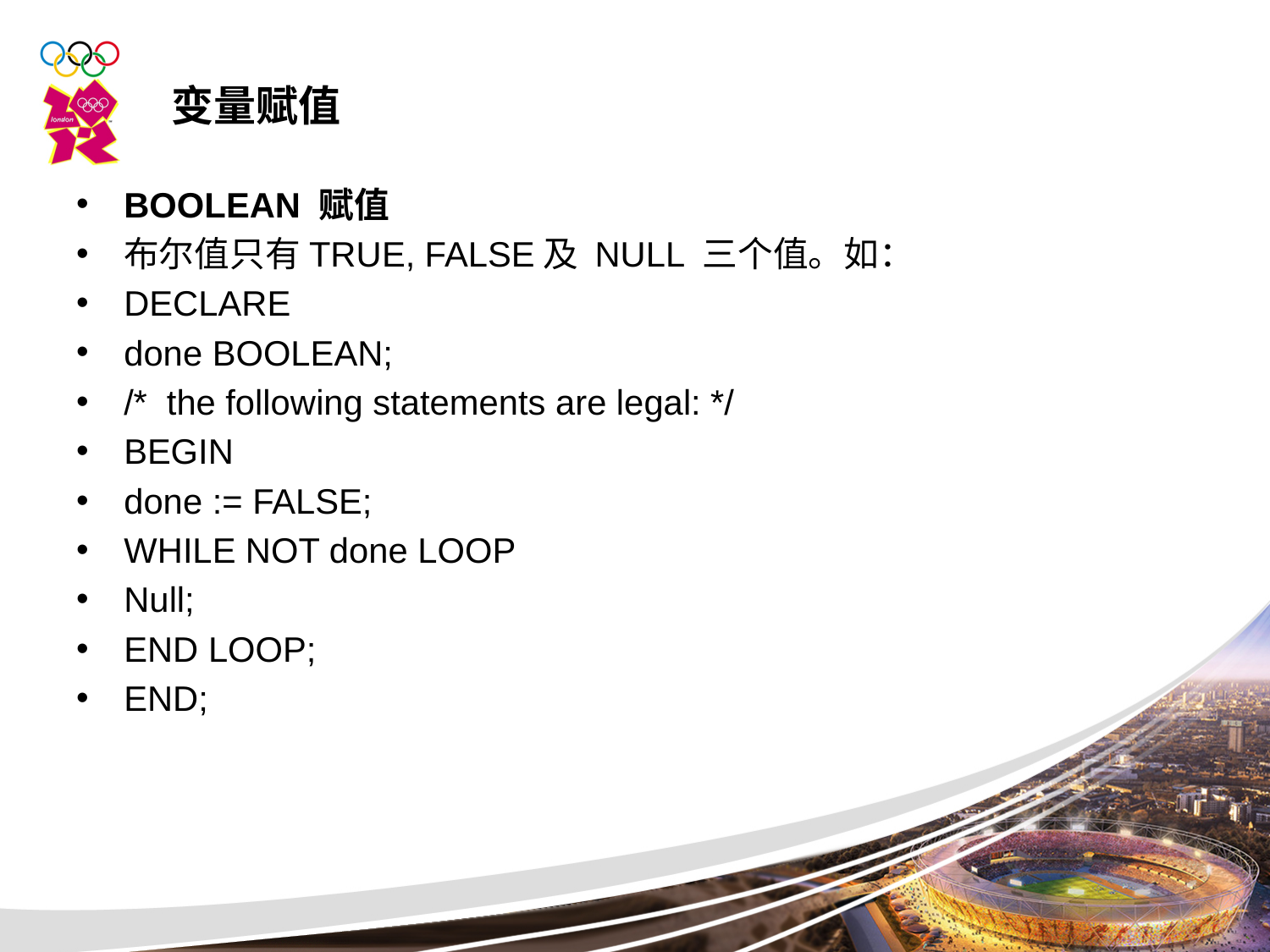

变量赋值
BOOLEAN 赋值
布尔值只有TRUE, FALSE及 NULL 三个值。如：
DECLARE
done BOOLEAN;
/*  the following statements are legal: */
BEGIN
done := FALSE;
WHILE NOT done LOOP
Null;
END LOOP;
END;